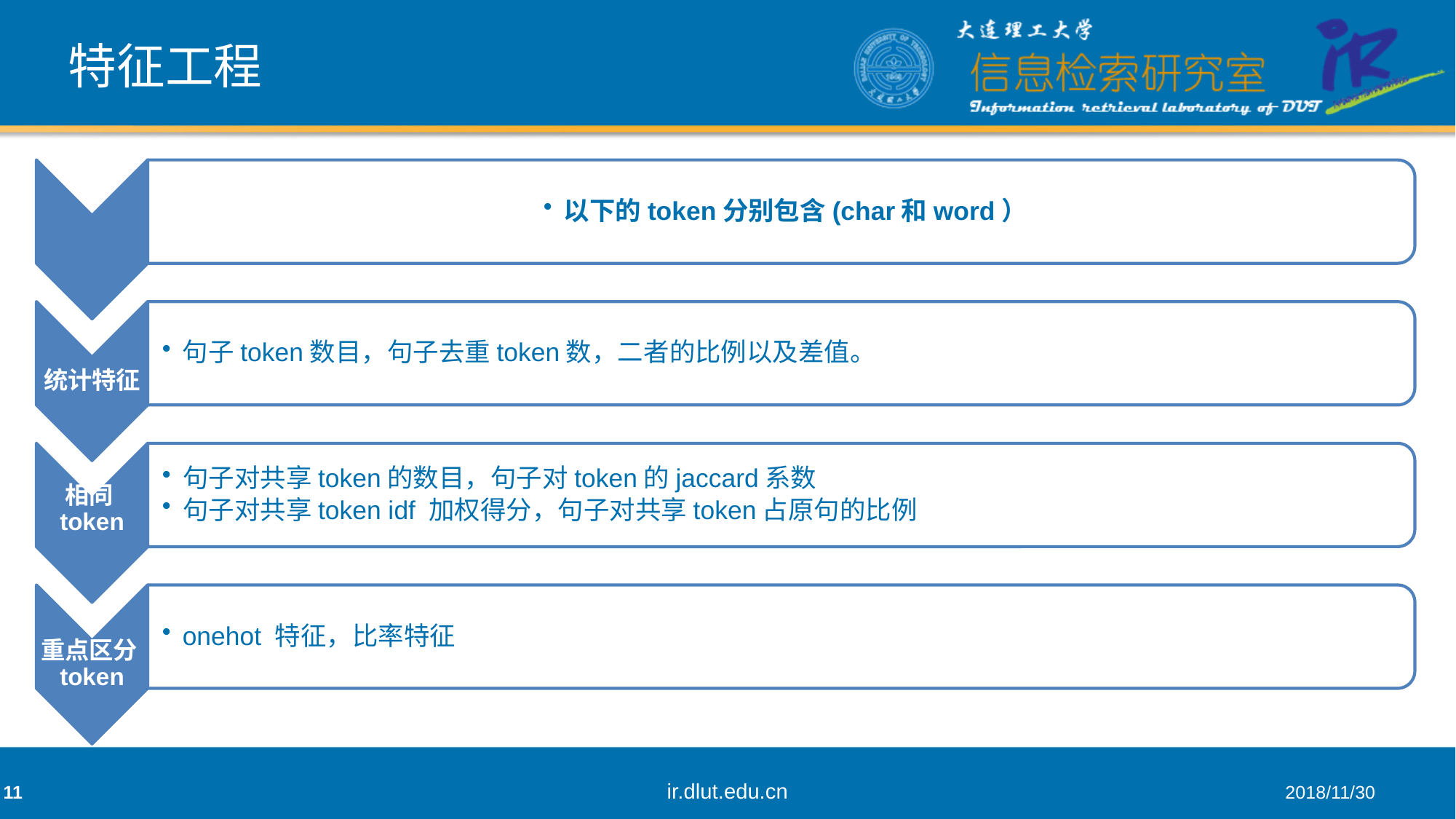

# 特征工程

以下的token分别包含(char和word）
统计特征
句子token数目，句子去重token数，二者的比例以及差值。
相同token
句子对共享token的数目，句子对token的jaccard系数
句子对共享token idf 加权得分，句子对共享token占原句的比例
重点区分token
onehot 特征，比率特征